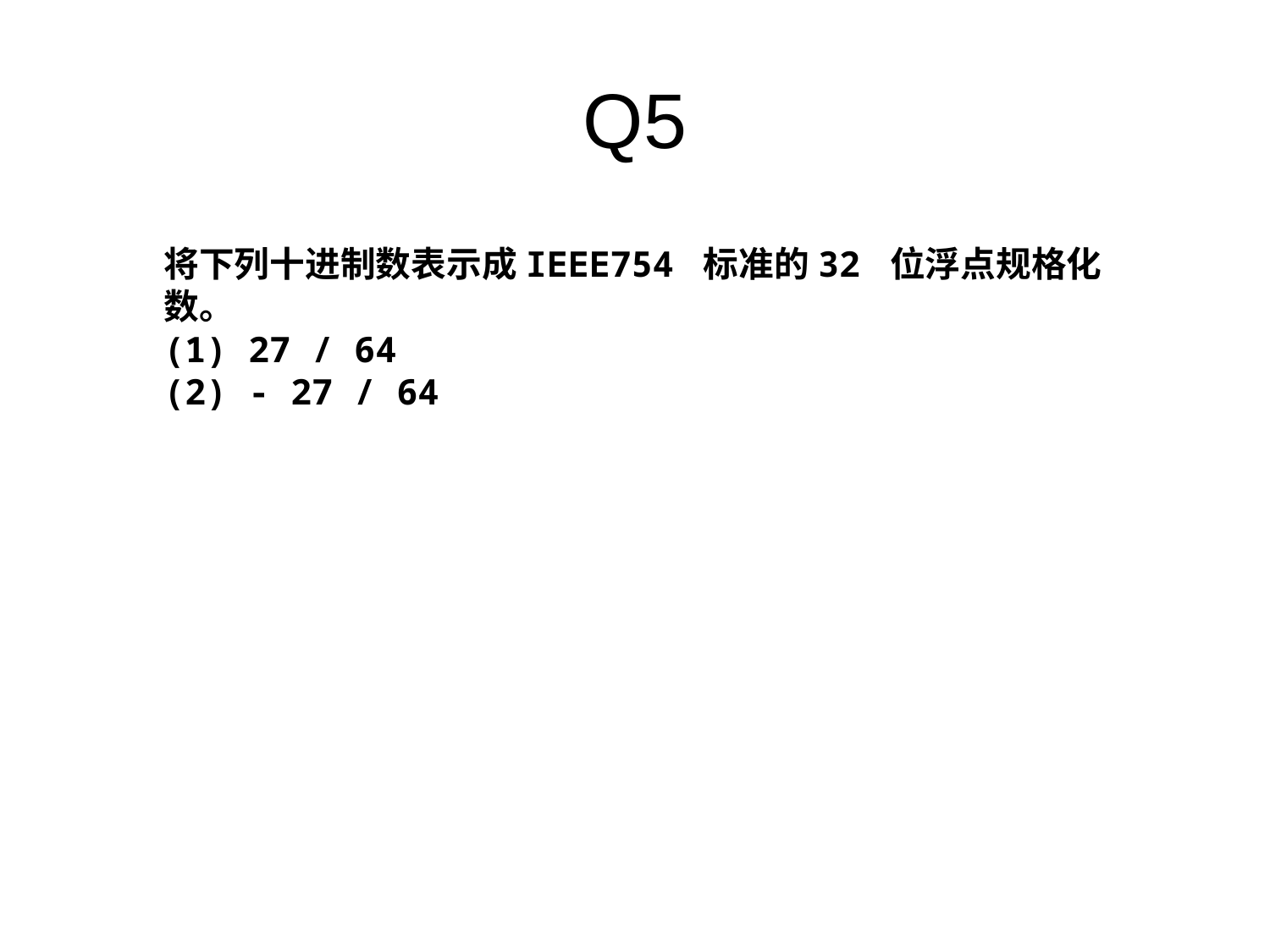

# Q5
将下列十进制数表示成IEEE754 标准的32 位浮点规格化数。
(1) 27 / 64
(2) - 27 / 64